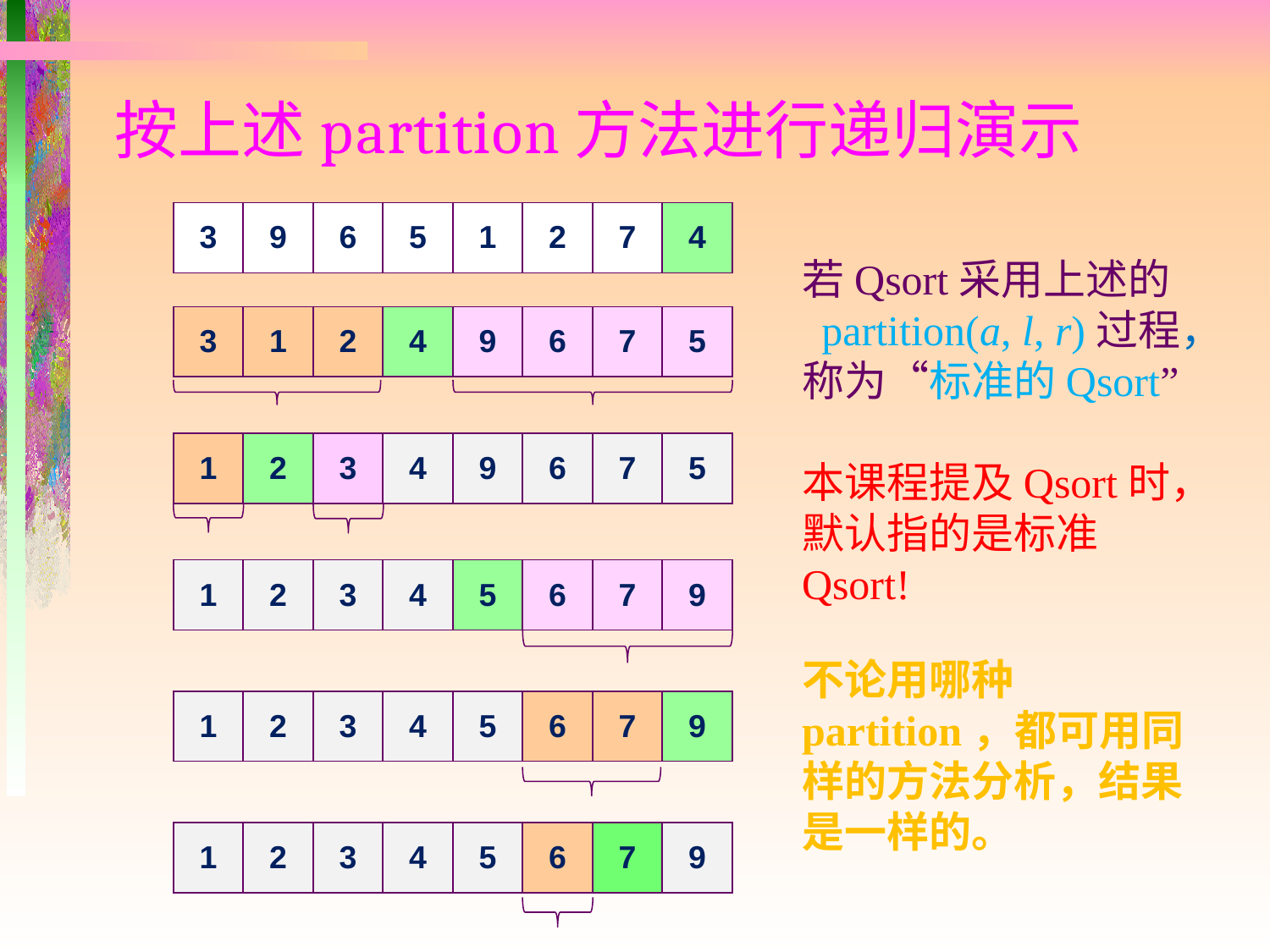

# 按上述partition方法进行递归演示
| 3 | 9 | 6 | 5 | 1 | 2 | 7 | 4 |
| --- | --- | --- | --- | --- | --- | --- | --- |
若Qsort采用上述的
 partition(a, l, r)过程，
称为“标准的Qsort”

本课程提及Qsort时，
默认指的是标准Qsort!

| 3 | 1 | 2 | 4 | 9 | 6 | 7 | 5 |
| --- | --- | --- | --- | --- | --- | --- | --- |
| 1 | 2 | 3 | 4 | 9 | 6 | 7 | 5 |
| --- | --- | --- | --- | --- | --- | --- | --- |

| 1 | 2 | 3 | 4 | 5 | 6 | 7 | 9 |
| --- | --- | --- | --- | --- | --- | --- | --- |
不论用哪种partition，都可用同样的方法分析，结果是一样的。
| 1 | 2 | 3 | 4 | 5 | 6 | 7 | 9 |
| --- | --- | --- | --- | --- | --- | --- | --- |

| 1 | 2 | 3 | 4 | 5 | 6 | 7 | 9 |
| --- | --- | --- | --- | --- | --- | --- | --- |